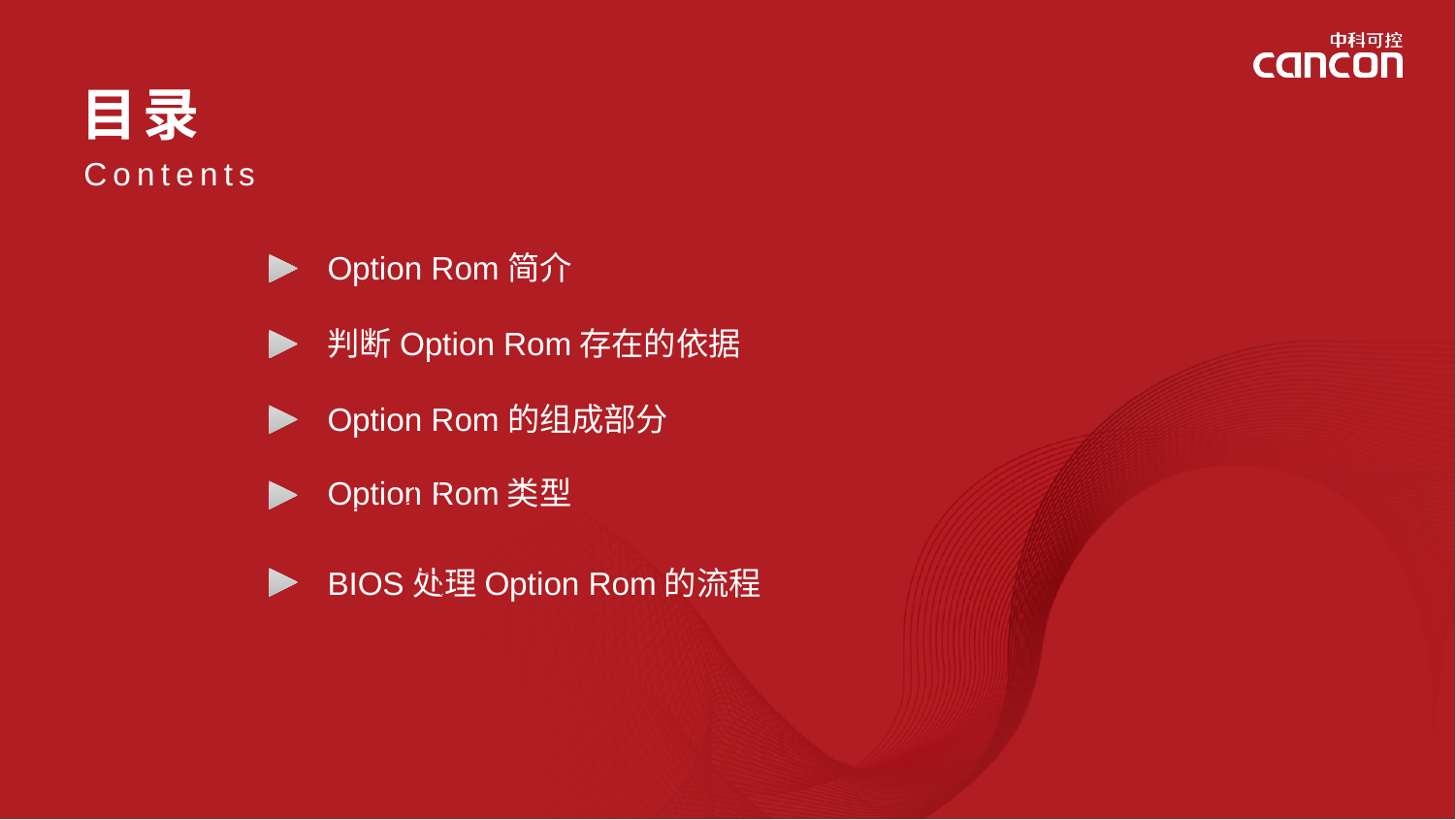

Option Rom简介

判断Option Rom存在的依据

Option Rom的组成部分

Option Rom类型

BIOS处理Option Rom的流程